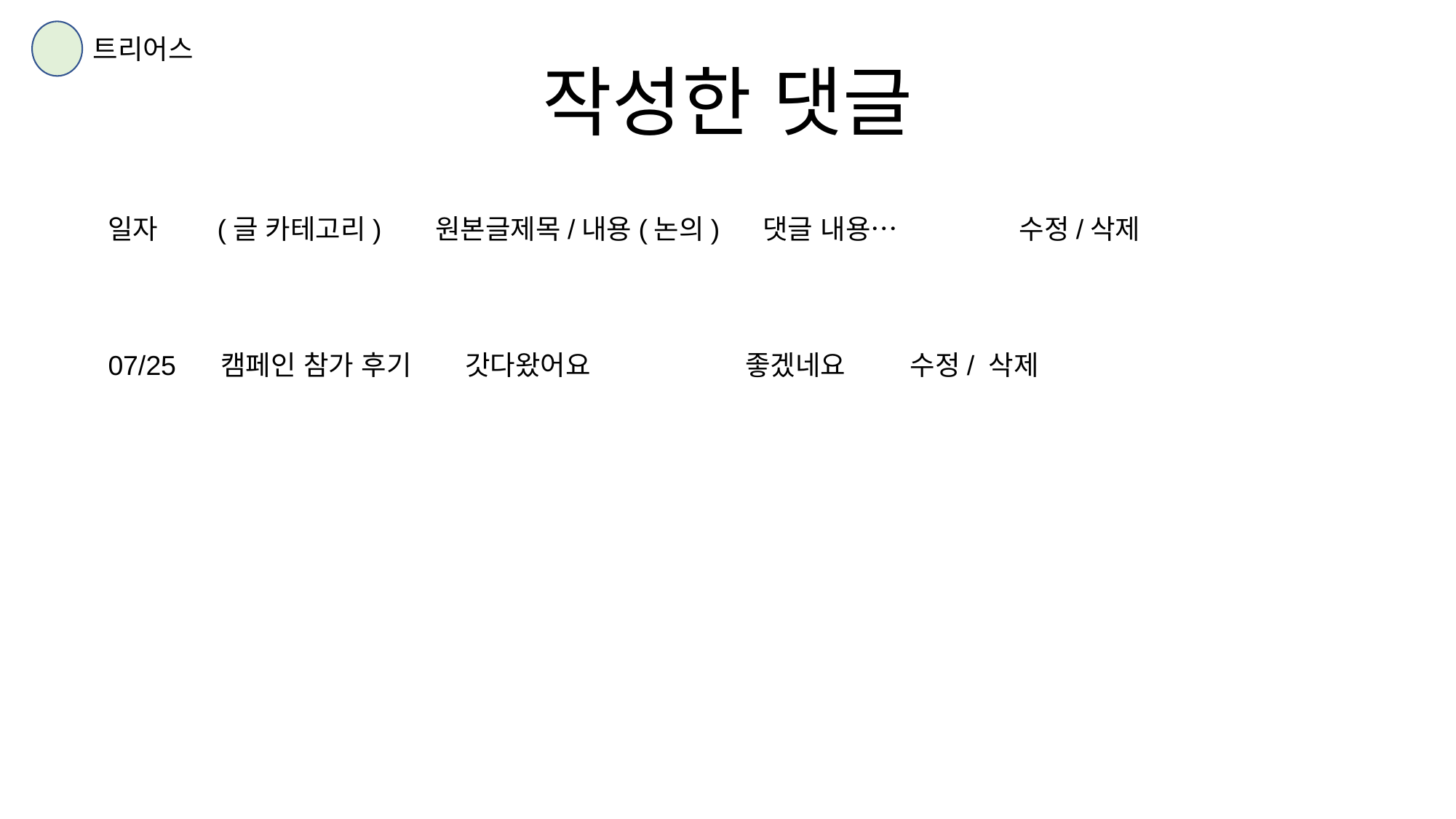

트리어스
작성한 댓글
일자	(글 카테고리)	원본글제목/내용(논의)	댓글 내용…	     수정/삭제
07/25     캠페인 참가 후기       갓다왔어요	            좋겠네요	     수정/ 삭제